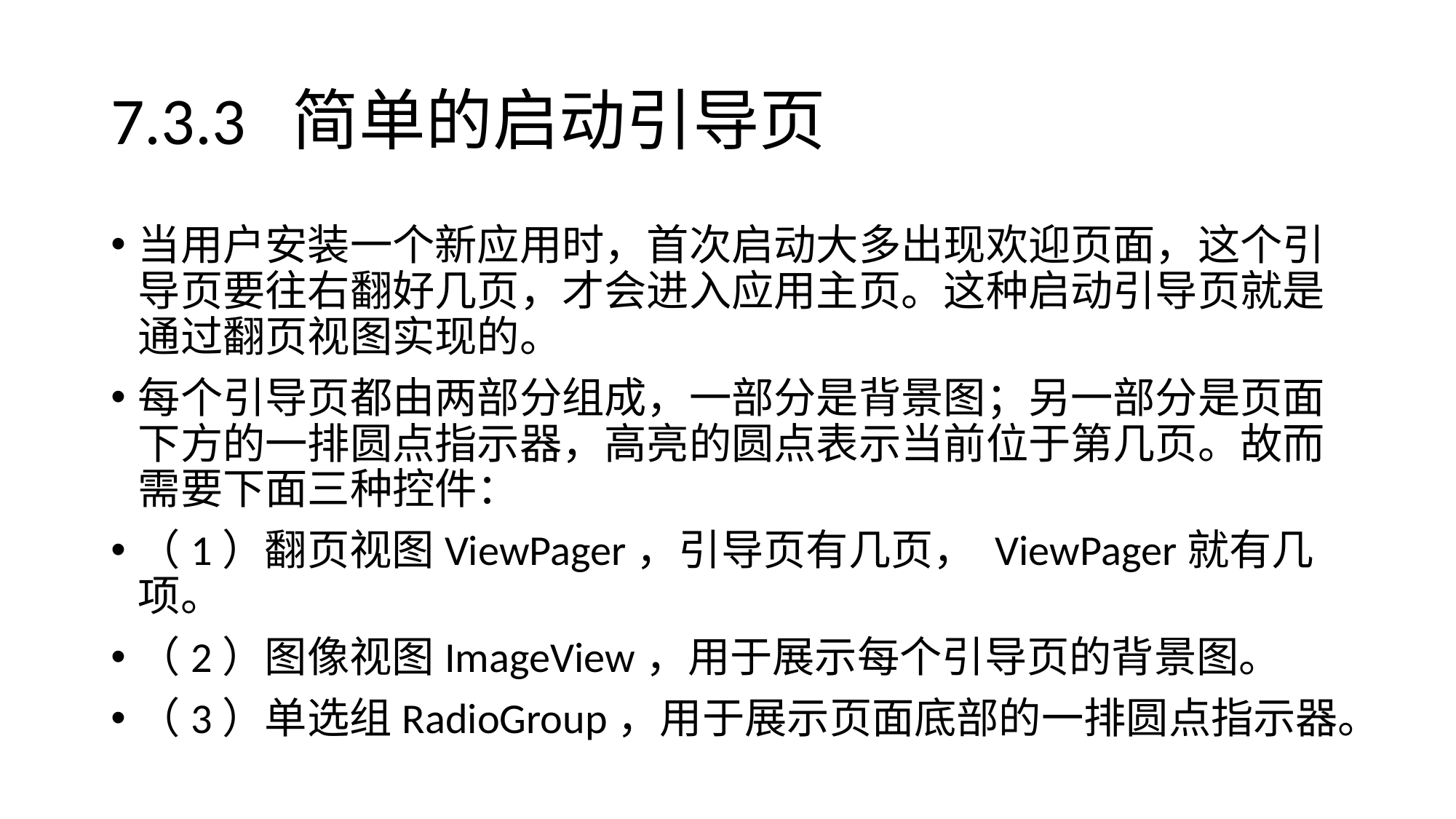

# 7.3.3  简单的启动引导页
当用户安装一个新应用时，首次启动大多出现欢迎页面，这个引导页要往右翻好几页，才会进入应用主页。这种启动引导页就是通过翻页视图实现的。
每个引导页都由两部分组成，一部分是背景图；另一部分是页面下方的一排圆点指示器，高亮的圆点表示当前位于第几页。故而需要下面三种控件：
（1）翻页视图ViewPager，引导页有几页， ViewPager就有几项。
（2）图像视图ImageView，用于展示每个引导页的背景图。
（3）单选组RadioGroup，用于展示页面底部的一排圆点指示器。